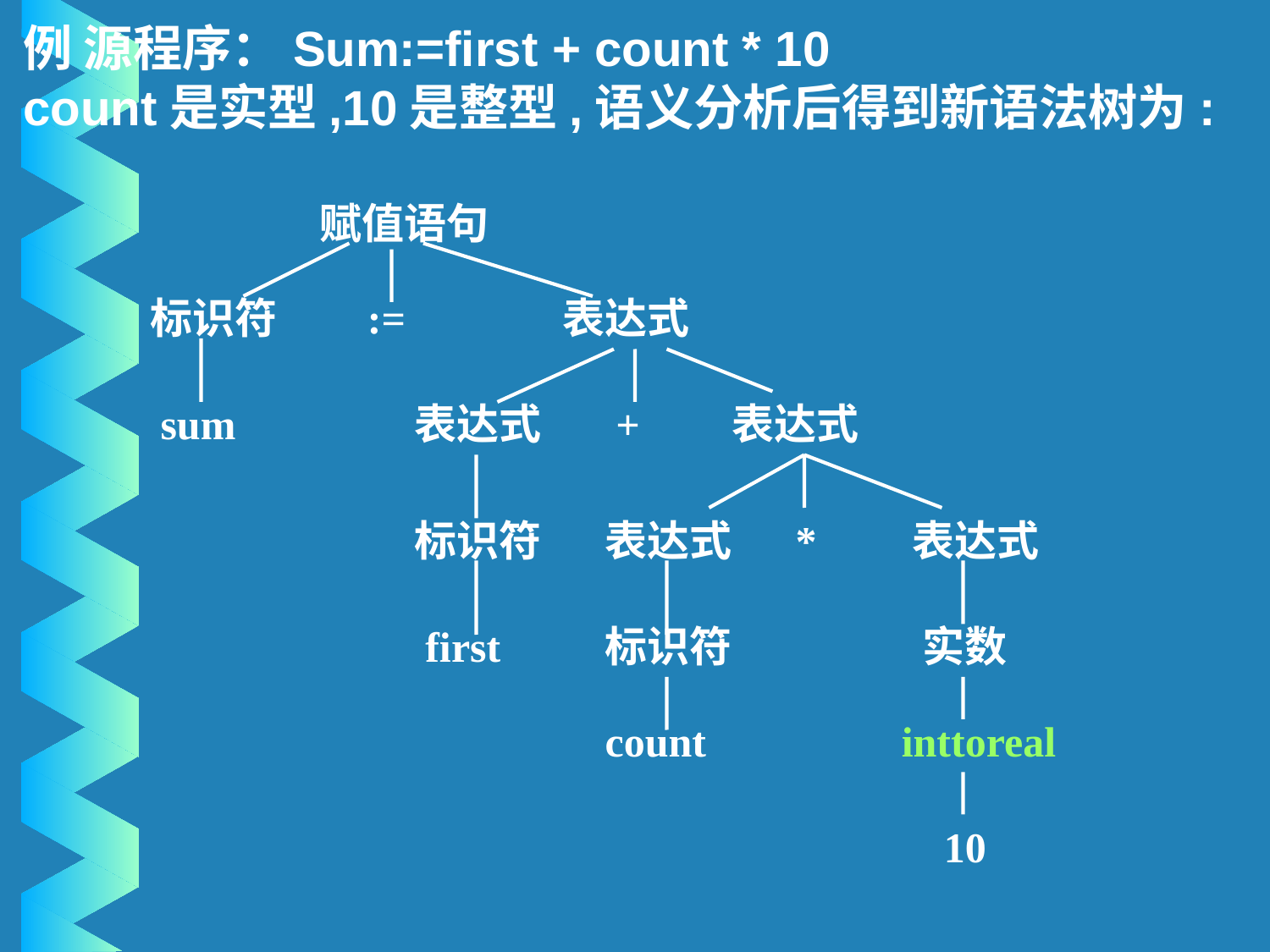

# 例 源程序：Sum:=first + count * 10 count是实型,10是整型,语义分析后得到新语法树为:
赋值语句

标识符
:=
表达式

sum
表达式
+
表达式

标识符
表达式
*
表达式

first
标识符
实数

count
inttoreal

10